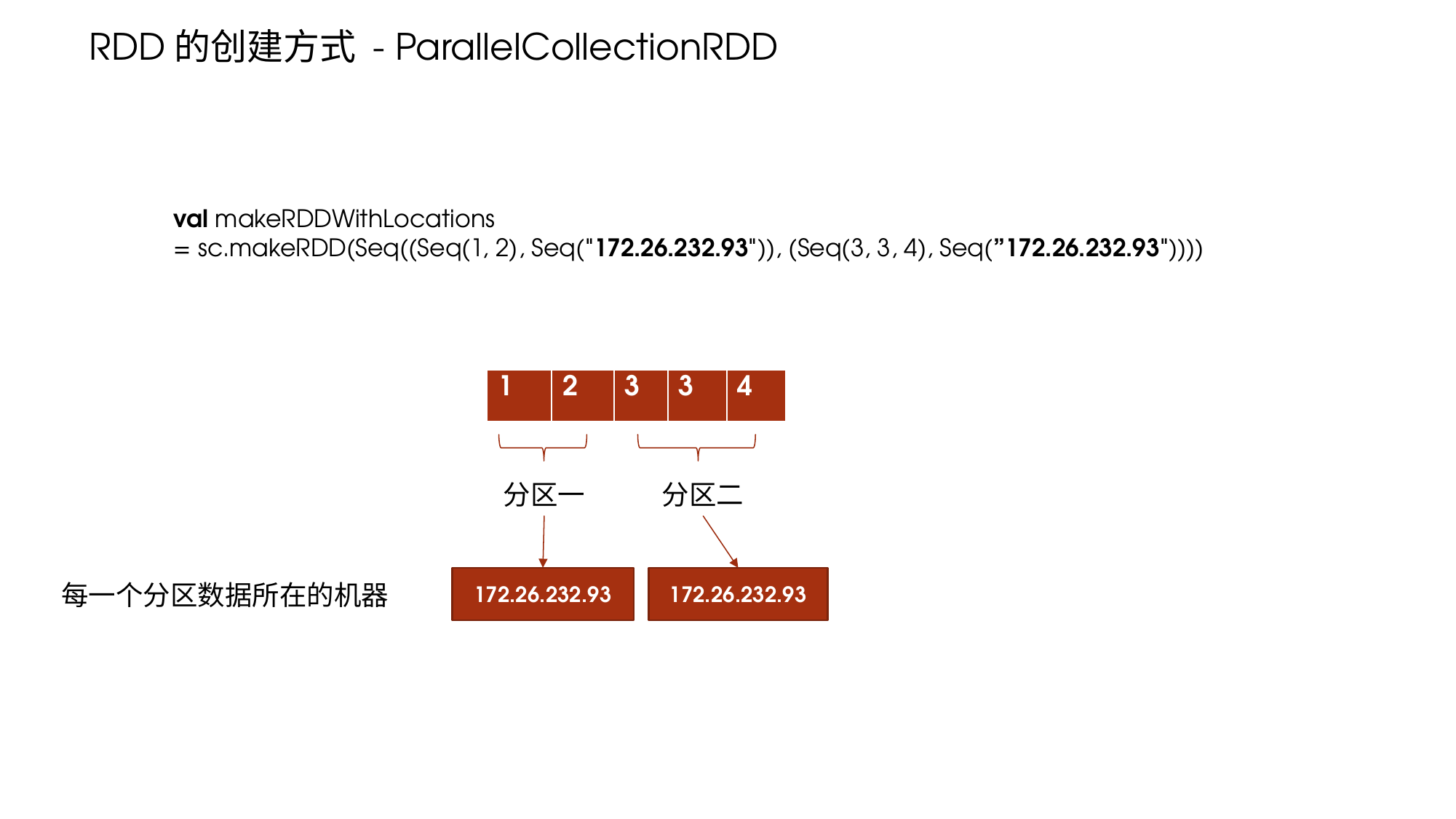

RDD的创建方式 - ParallelCollectionRDD
val makeRDDWithLocations
= sc.makeRDD(Seq((Seq(1, 2), Seq("172.26.232.93")), (Seq(3, 3, 4), Seq(”172.26.232.93"))))
| 1 | 2 | 3 | 3 | 4 |
| --- | --- | --- | --- | --- |

分区二
分区一
172.26.232.93
172.26.232.93
每一个分区数据所在的机器